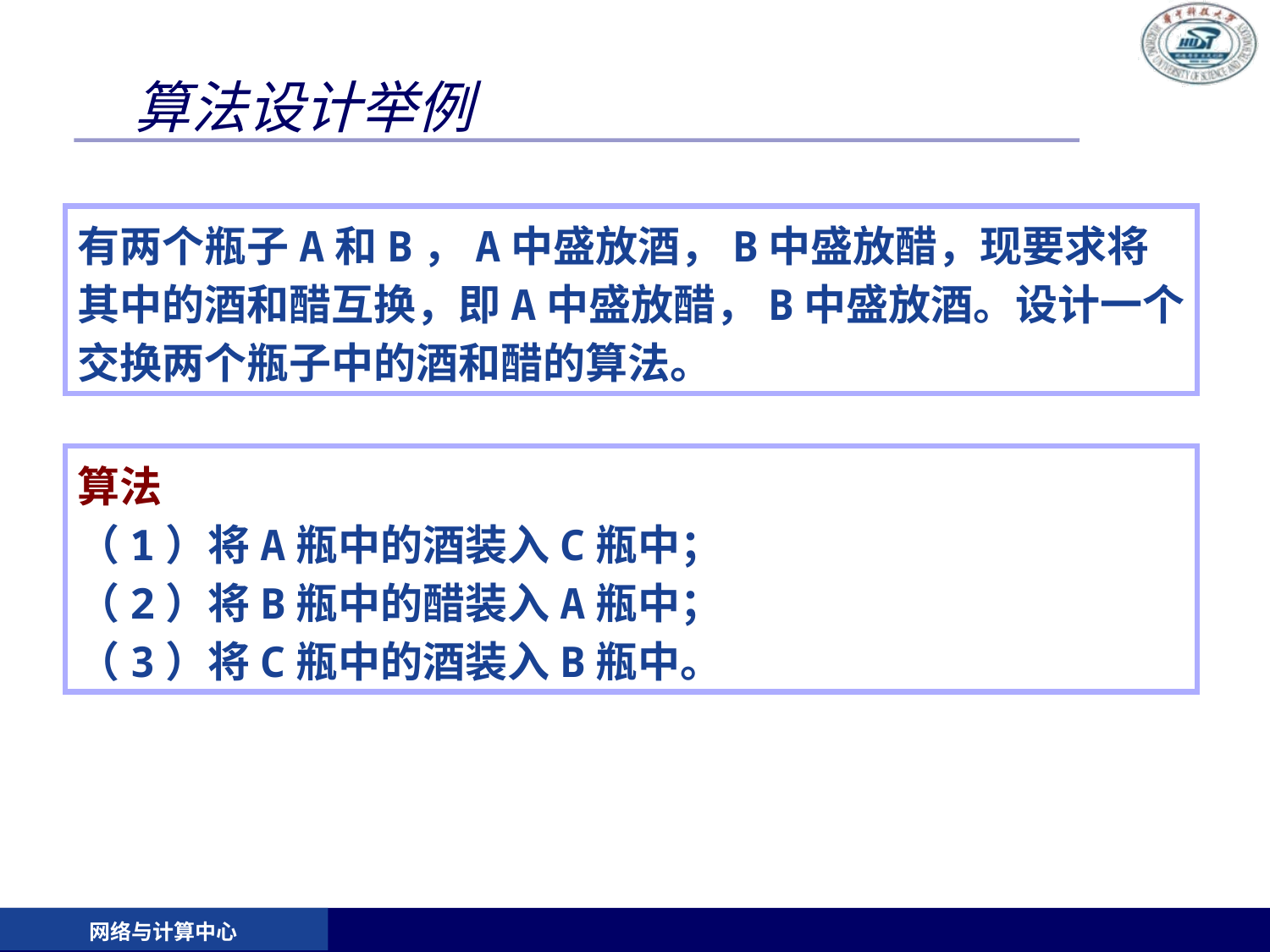

# 算法设计举例
有两个瓶子A和B，A中盛放酒，B中盛放醋，现要求将其中的酒和醋互换，即A中盛放醋，B中盛放酒。设计一个交换两个瓶子中的酒和醋的算法。
算法
（1）将A瓶中的酒装入C瓶中；
（2）将B瓶中的醋装入A瓶中；
（3）将C瓶中的酒装入B瓶中。
网络与计算中心